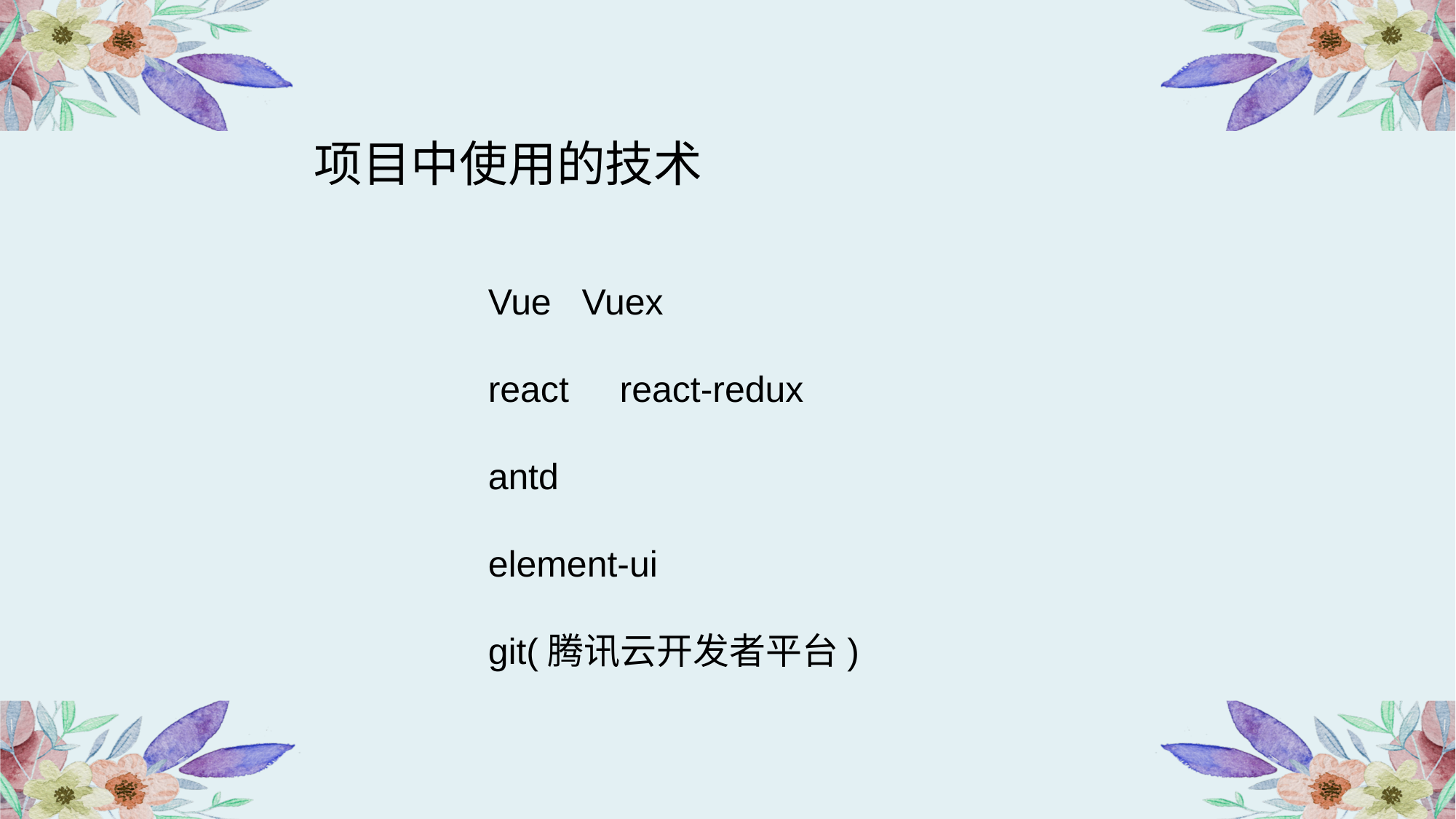

项目中使用的技术
Vue   Vuex

react     react-redux

antd

element-ui

git(腾讯云开发者平台)